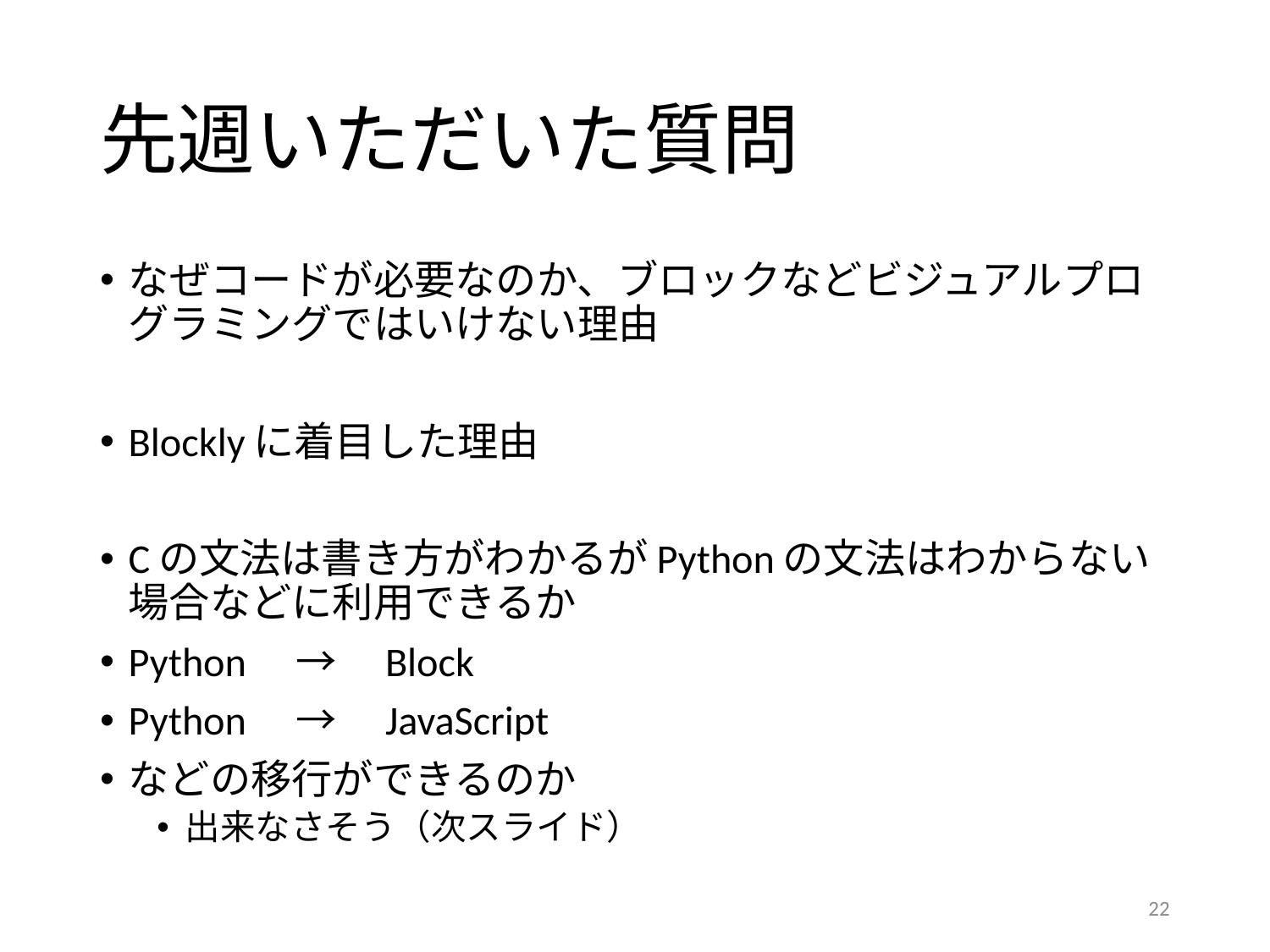

# 先週いただいた質問
なぜコードが必要なのか、ブロックなどビジュアルプログラミングではいけない理由

Blocklyに着目した理由

Cの文法は書き方がわかるがPythonの文法はわからない場合などに利用できるか
Python　→　Block
Python　→　JavaScript
などの移行ができるのか
出来なさそう（次スライド）

22